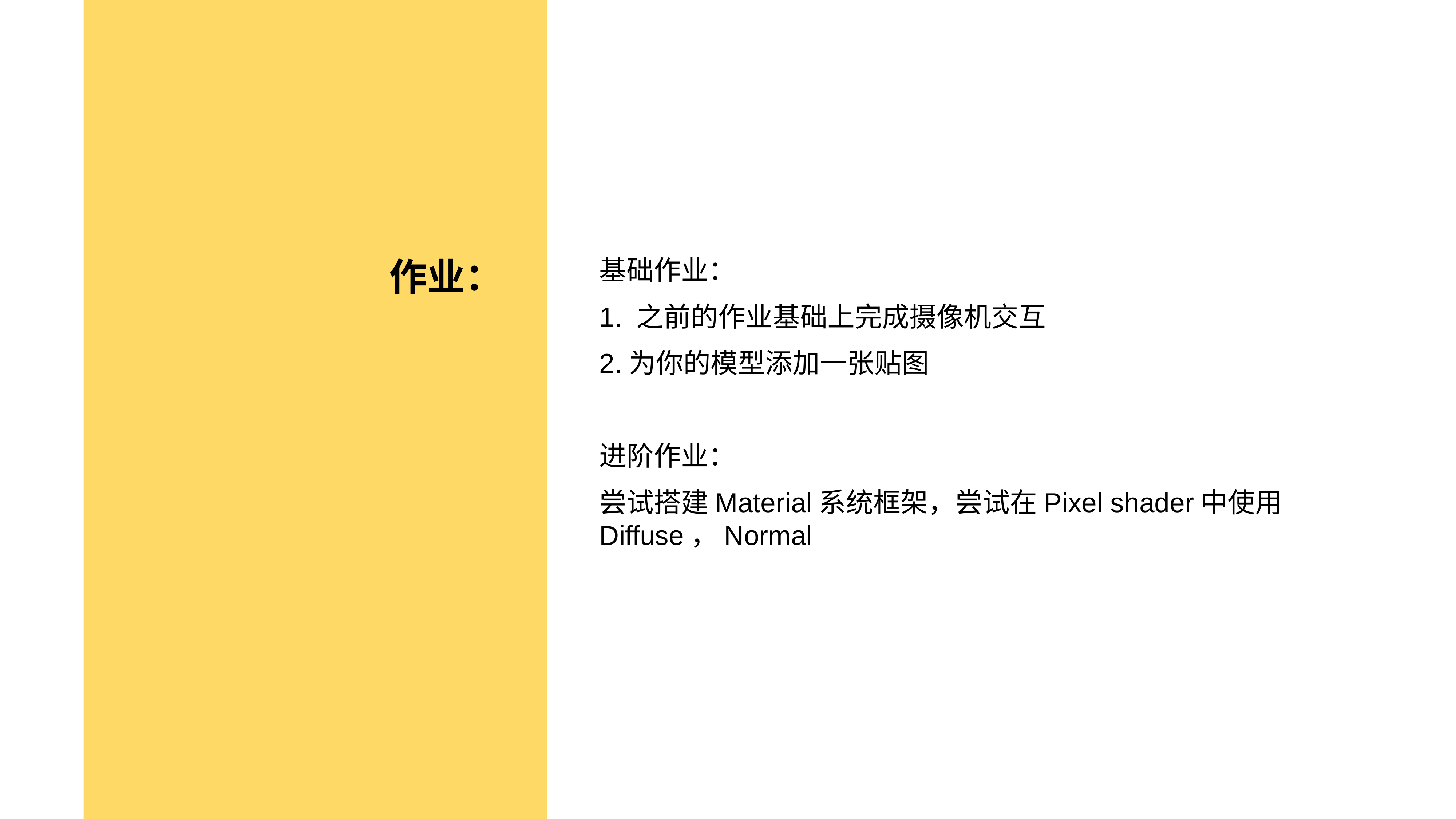

作业：
基础作业：
1. 之前的作业基础上完成摄像机交互
2.为你的模型添加一张贴图

进阶作业：
尝试搭建Material系统框架，尝试在Pixel shader中使用Diffuse，Normal